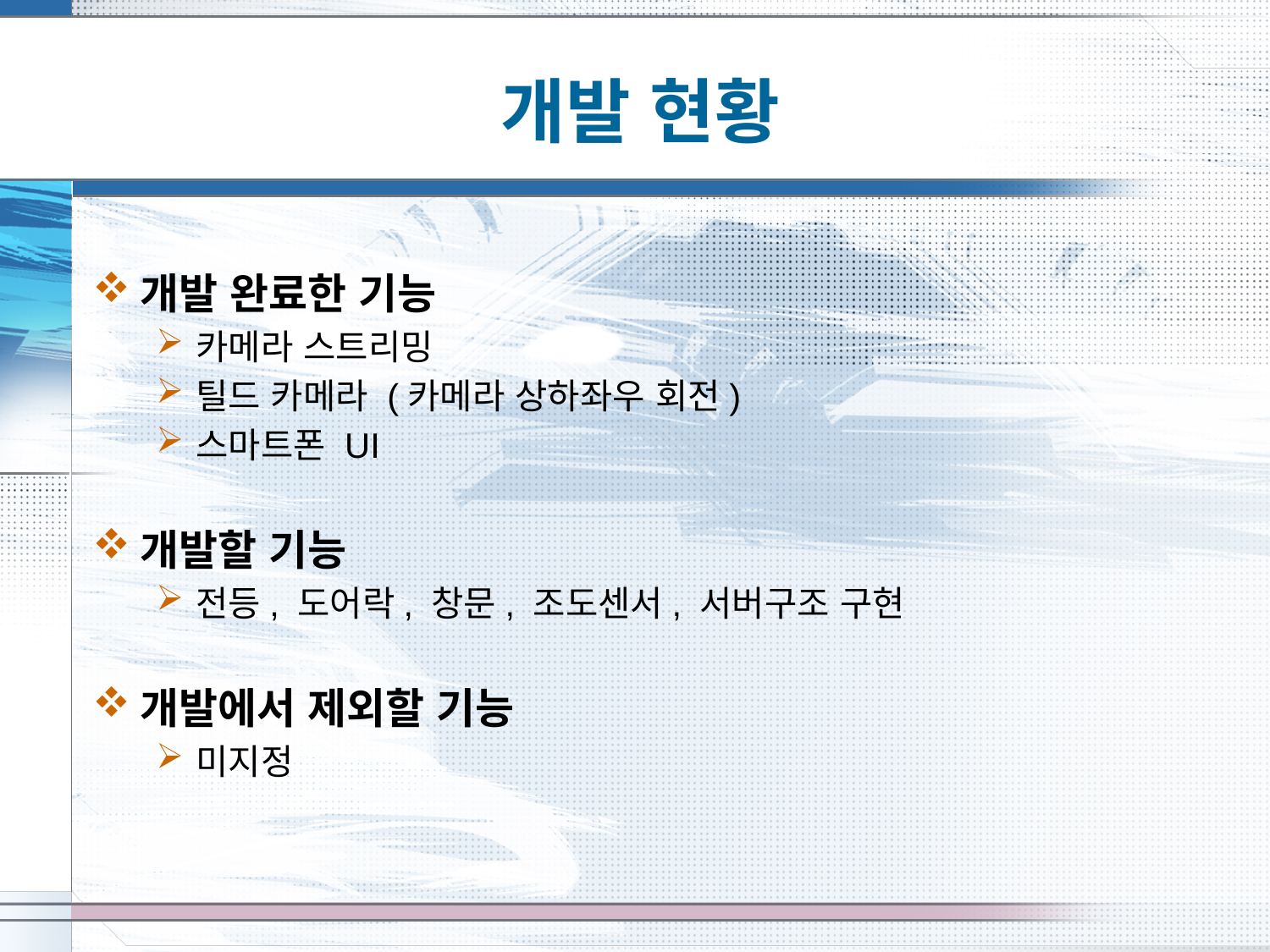

# 개발 현황

개발 완료한 기능
카메라 스트리밍
틸드 카메라 (카메라 상하좌우 회전)
스마트폰 UI

개발할 기능
전등, 도어락, 창문, 조도센서, 서버구조 구현

개발에서 제외할 기능
미지정